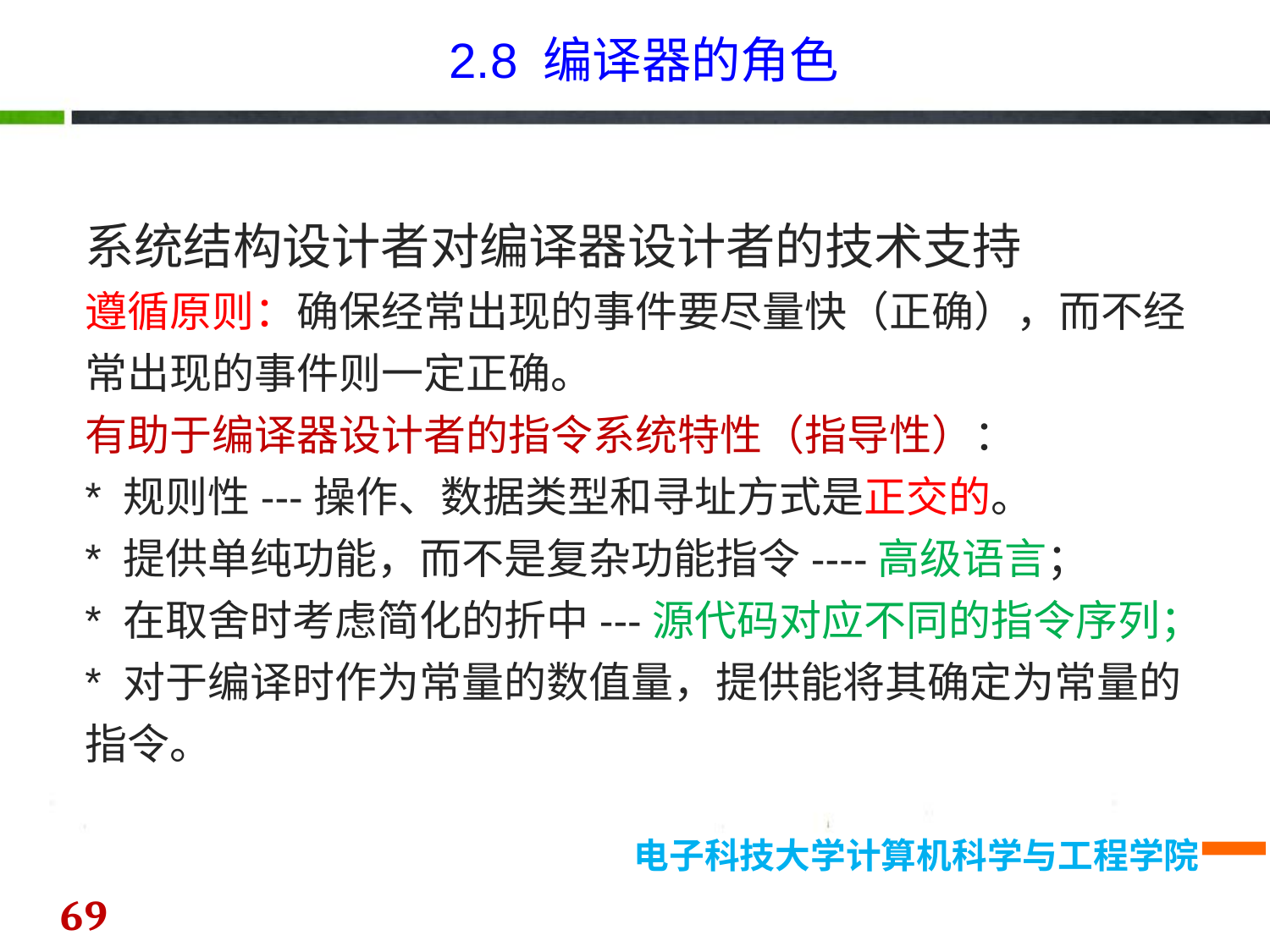

2.8 编译器的角色
系统结构设计者对编译器设计者的技术支持
遵循原则：确保经常出现的事件要尽量快（正确），而不经常出现的事件则一定正确。
有助于编译器设计者的指令系统特性（指导性）：
* 规则性---操作、数据类型和寻址方式是正交的。
* 提供单纯功能，而不是复杂功能指令----高级语言；
* 在取舍时考虑简化的折中---源代码对应不同的指令序列；
* 对于编译时作为常量的数值量，提供能将其确定为常量的指令。